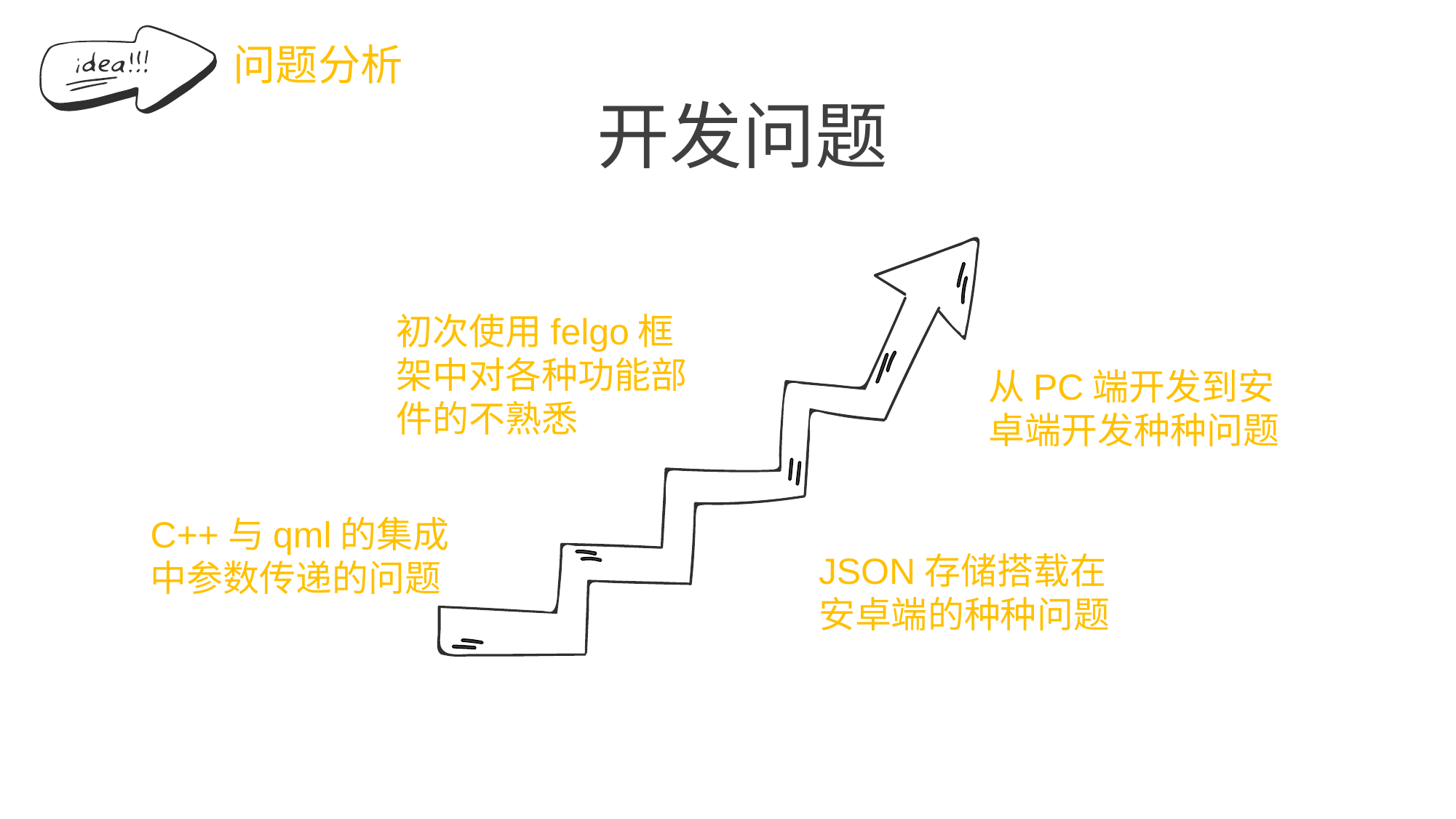

问题分析
开发问题

初次使用felgo框架中对各种功能部件的不熟悉

从PC端开发到安卓端开发种种问题

C++与qml的集成中参数传递的问题

JSON存储搭载在安卓端的种种问题